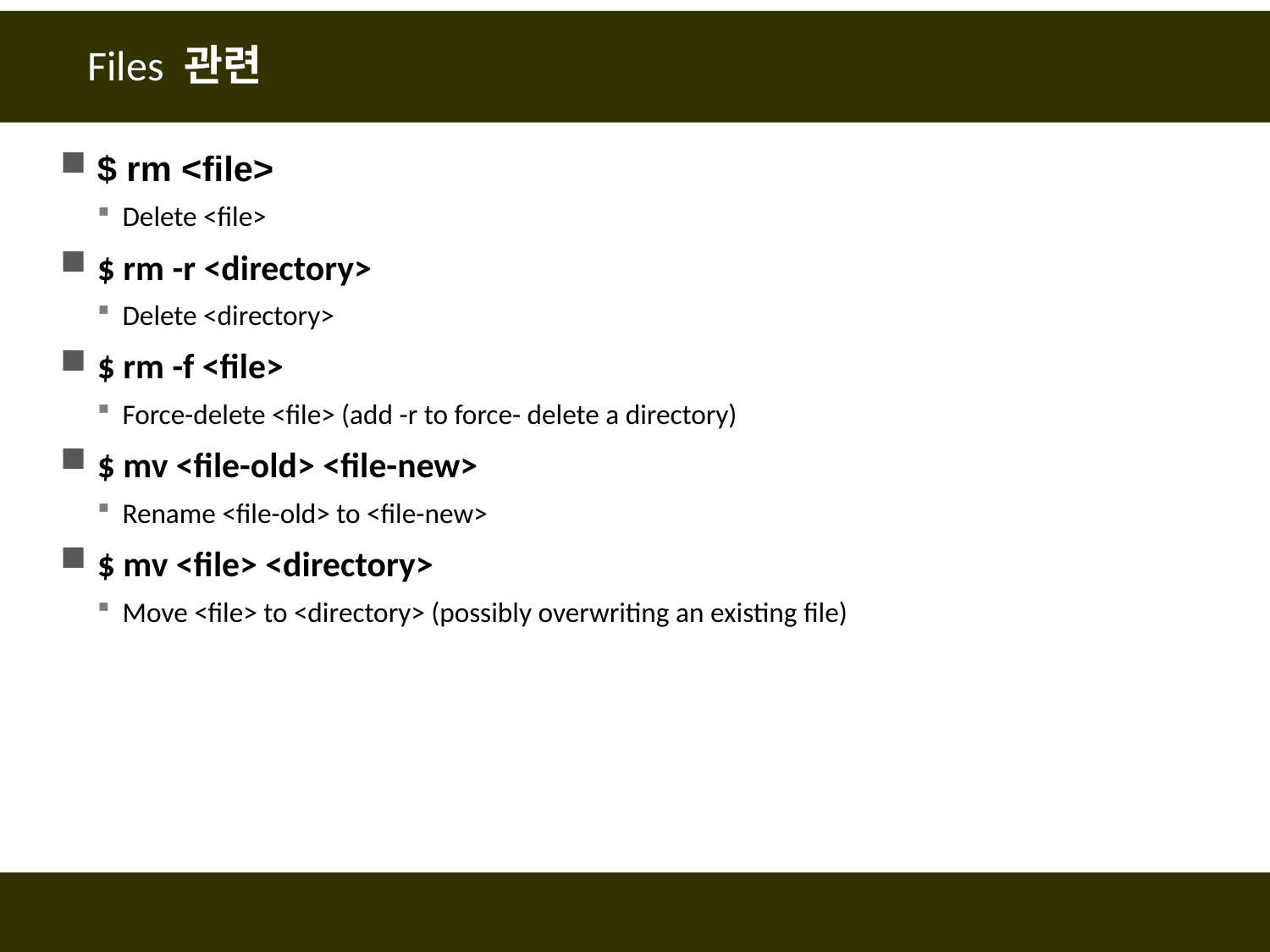

# Files 관련
$ rm <file>
Delete <file>
$ rm -r <directory>
Delete <directory>
$ rm -f <file>
Force-delete <file> (add -r to force- delete a directory)
$ mv <file-old> <file-new>
Rename <file-old> to <file-new>
$ mv <file> <directory>
Move <file> to <directory> (possibly overwriting an existing file)